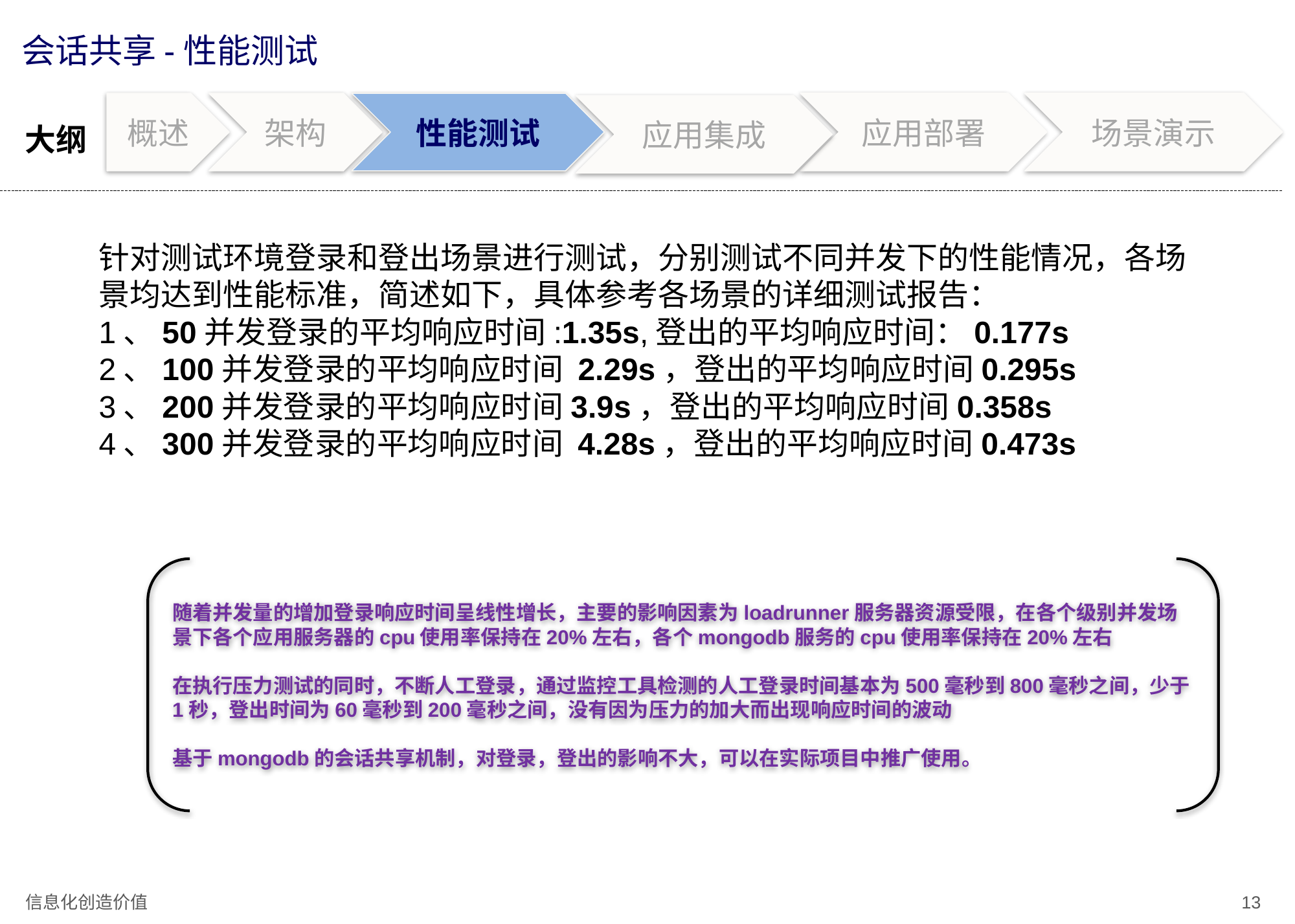

# 会话共享-性能测试
大纲
应用部署
场景演示
概述
架构
性能测试
应用集成
针对测试环境登录和登出场景进行测试，分别测试不同并发下的性能情况，各场景均达到性能标准，简述如下，具体参考各场景的详细测试报告：
1、50并发登录的平均响应时间:1.35s,登出的平均响应时间：0.177s
2、100并发登录的平均响应时间 2.29s，登出的平均响应时间0.295s
3、200并发登录的平均响应时间3.9s，登出的平均响应时间0.358s
4、300并发登录的平均响应时间 4.28s，登出的平均响应时间0.473s
随着并发量的增加登录响应时间呈线性增长，主要的影响因素为loadrunner服务器资源受限，在各个级别并发场景下各个应用服务器的cpu使用率保持在20%左右，各个mongodb服务的cpu使用率保持在20%左右

在执行压力测试的同时，不断人工登录，通过监控工具检测的人工登录时间基本为500毫秒到800毫秒之间，少于1秒，登出时间为60毫秒到200毫秒之间，没有因为压力的加大而出现响应时间的波动

基于mongodb的会话共享机制，对登录，登出的影响不大，可以在实际项目中推广使用。
13
信息化创造价值